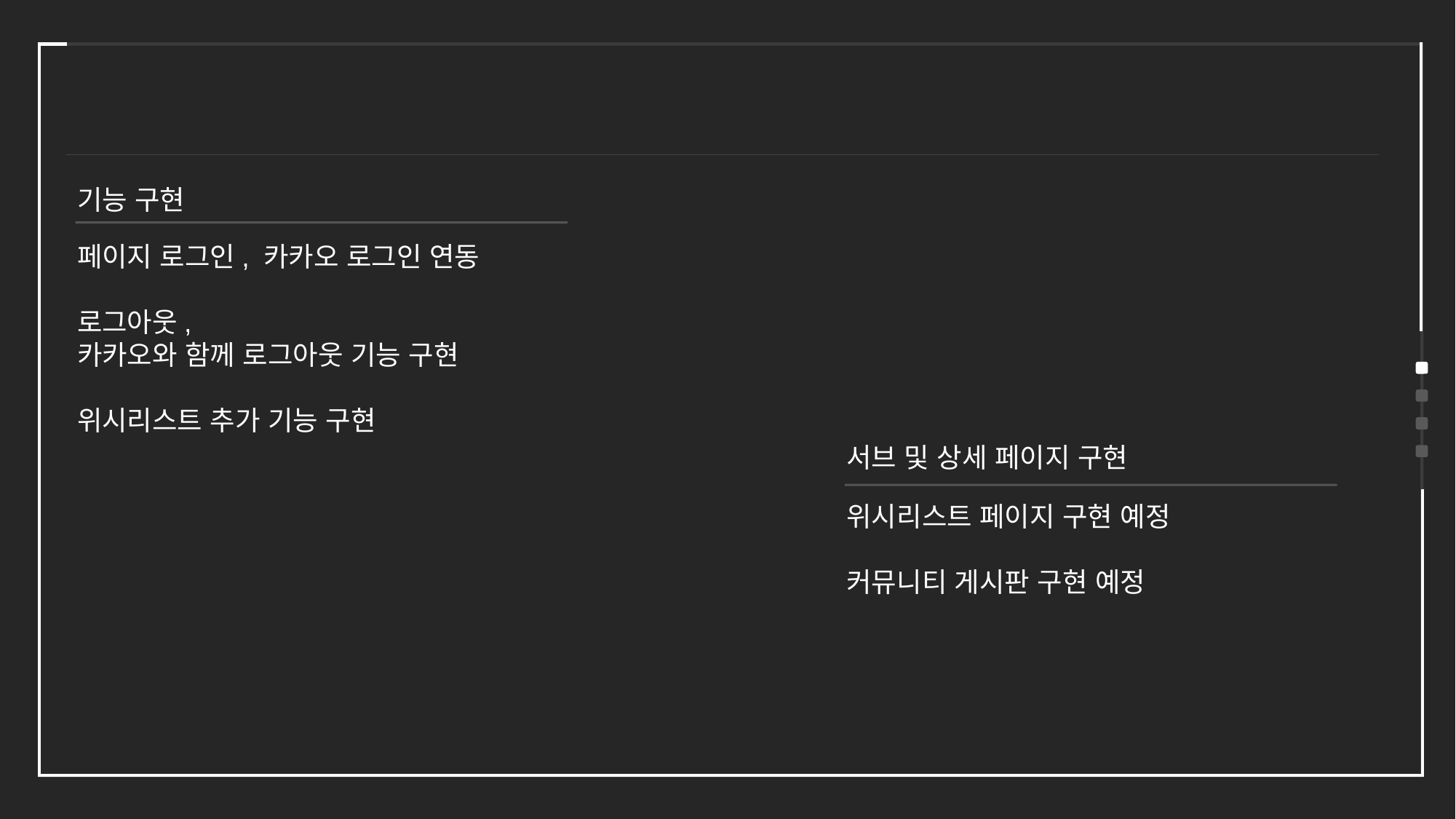

향후 개발 방향
기획의도 	                    사이트구현                      향후개발방향
# 향후 개발 방향
기능 구현
페이지 로그인, 카카오 로그인 연동

로그아웃,
카카오와 함께 로그아웃 기능 구현

위시리스트 추가 기능 구현

서브 및 상세 페이지 구현
위시리스트 페이지 구현 예정

커뮤니티 게시판 구현 예정
13